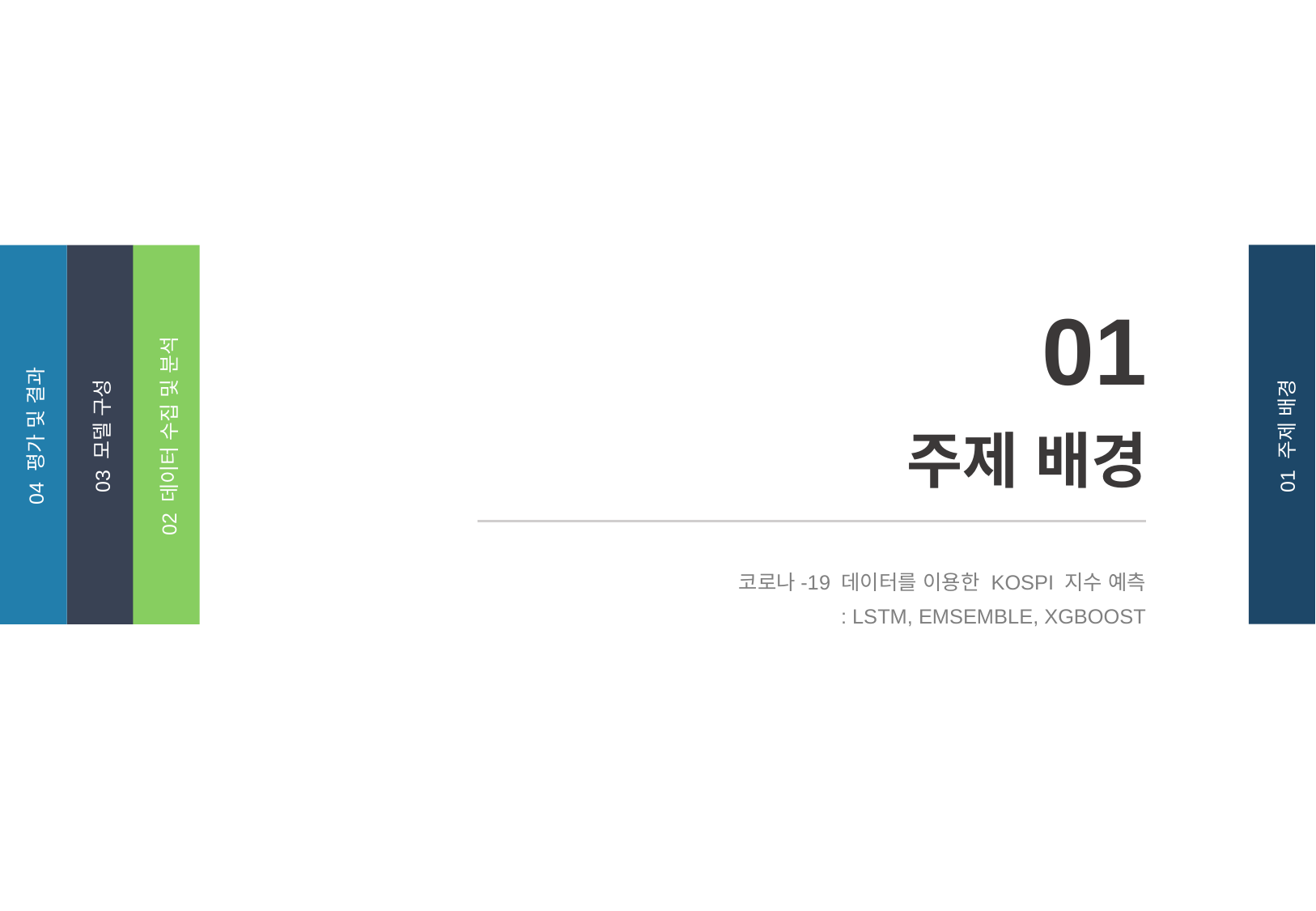

01
01
주제 배경
01 주제 배경
04 평가 및 결과
03 모델 구성
02 데이터 수집 및 분석
코로나-19 데이터를 이용한 KOSPI 지수 예측
: LSTM, EMSEMBLE, XGBOOST